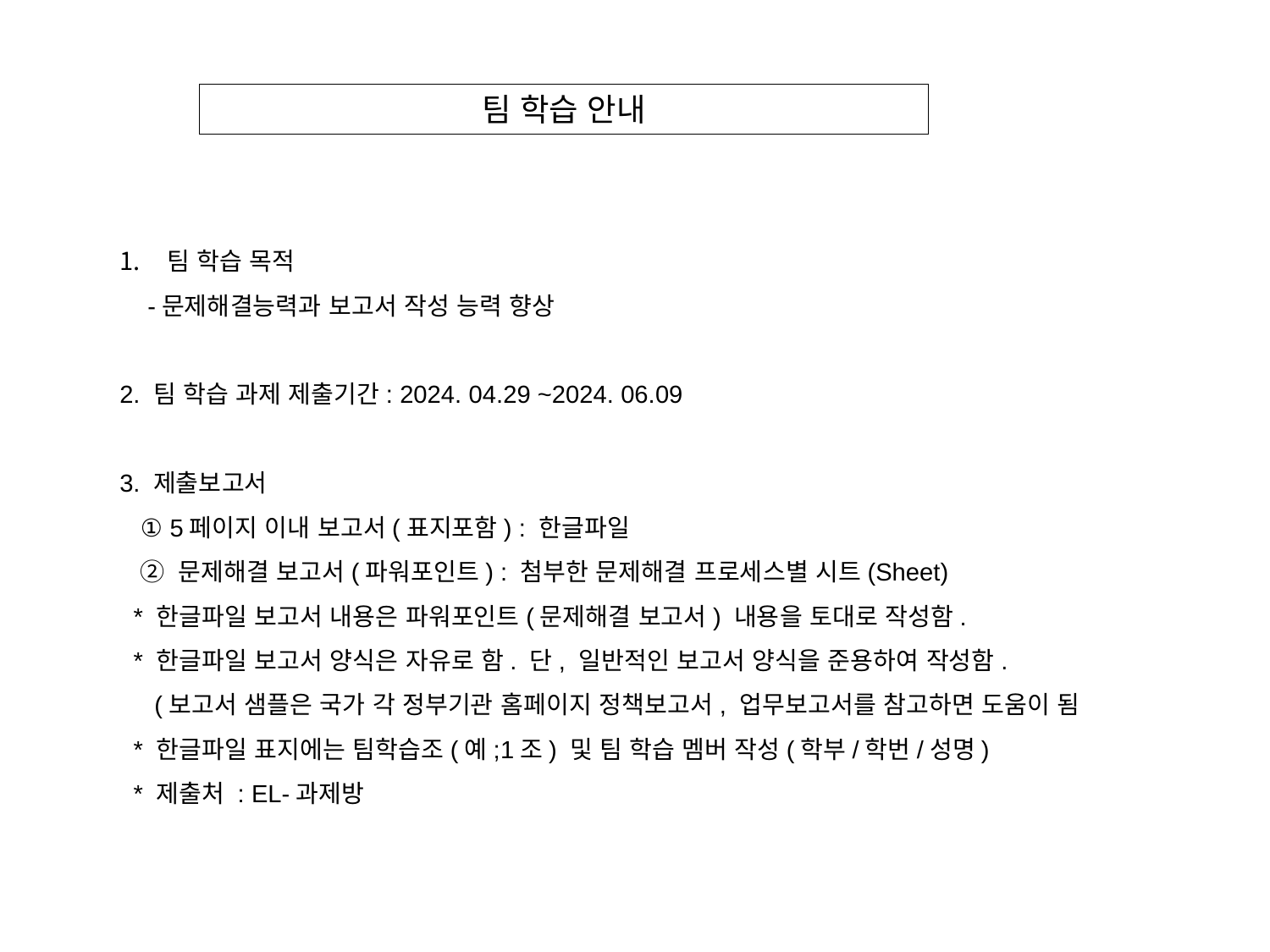

팀 학습 안내
팀 학습 목적
    -문제해결능력과 보고서 작성 능력 향상

2. 팀 학습 과제 제출기간: 2024. 04.29 ~2024. 06.09

3. 제출보고서
   ① 5페이지 이내 보고서(표지포함) : 한글파일
   ② 문제해결 보고서(파워포인트) : 첨부한 문제해결 프로세스별 시트(Sheet)
  * 한글파일 보고서 내용은 파워포인트(문제해결 보고서) 내용을 토대로 작성함.
  * 한글파일 보고서 양식은 자유로 함. 단, 일반적인 보고서 양식을 준용하여 작성함.
     (보고서 샘플은 국가 각 정부기관 홈페이지 정책보고서, 업무보고서를 참고하면 도움이 됨
  * 한글파일 표지에는 팀학습조(예;1조) 및 팀 학습 멤버 작성(학부/학번/성명)
  * 제출처 : EL-과제방